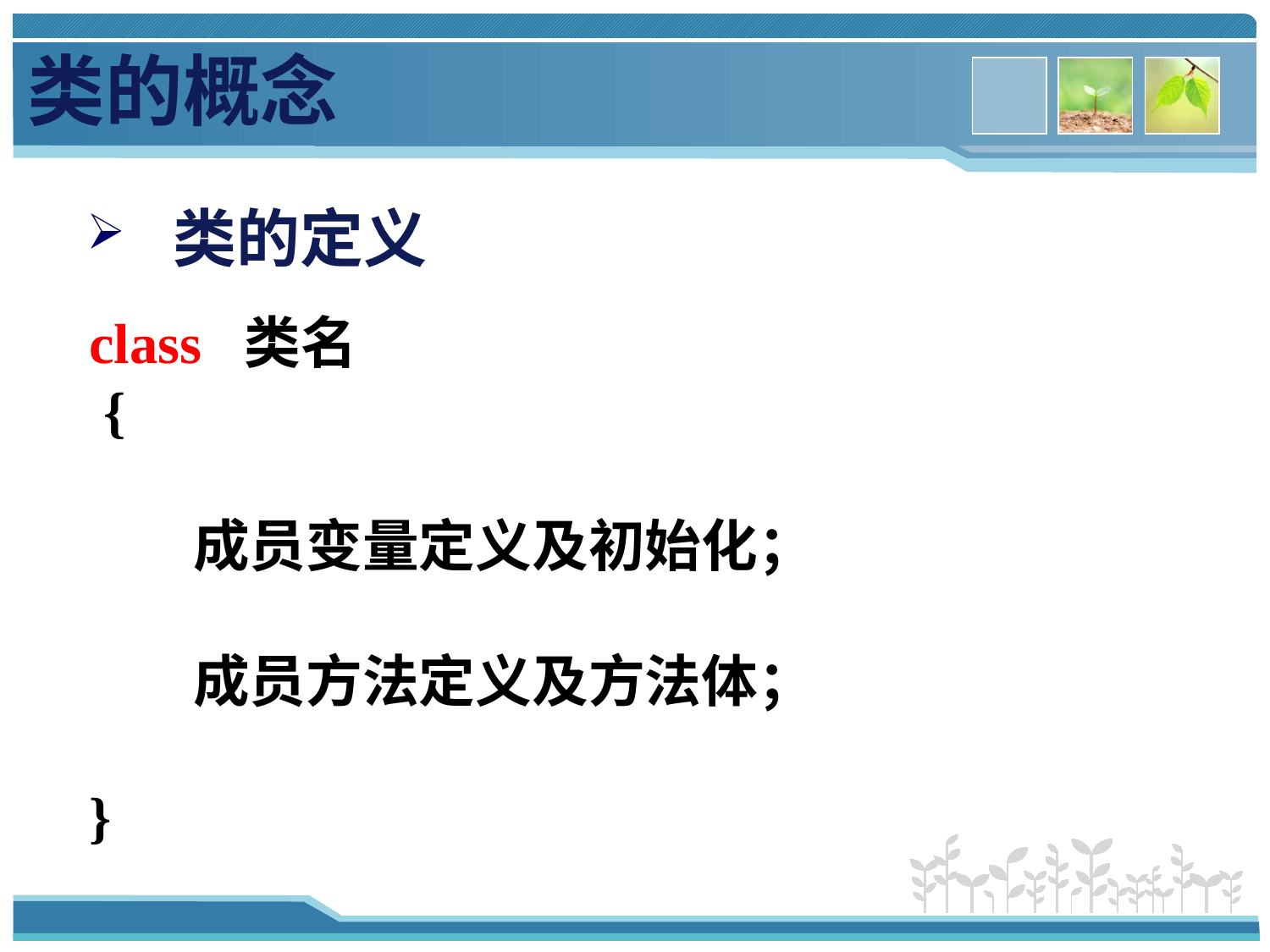

类的概念
 类的定义
class  类名
 {

       成员变量定义及初始化；

       成员方法定义及方法体；

}